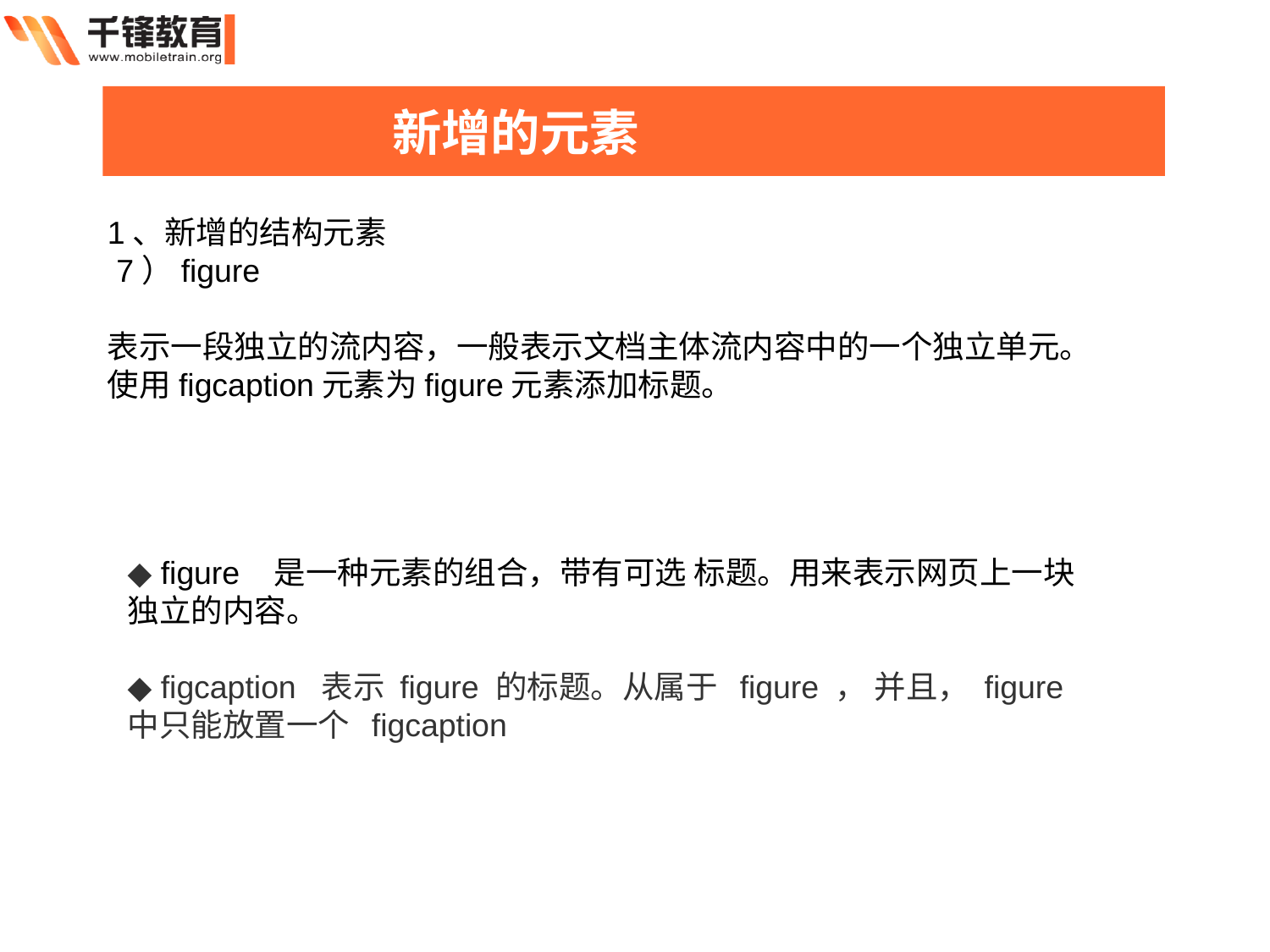

新增的元素
1、新增的结构元素
 7）figure

表示一段独立的流内容，一般表示文档主体流内容中的一个独立单元。使用figcaption元素为figure元素添加标题。
◆ figure   是一种元素的组合，带有可选 标题。用来表示网页上一块独立的内容。

◆ figcaption  表示 figure 的标题。从属于  figure ， 并且， figure 中只能放置一个  figcaption